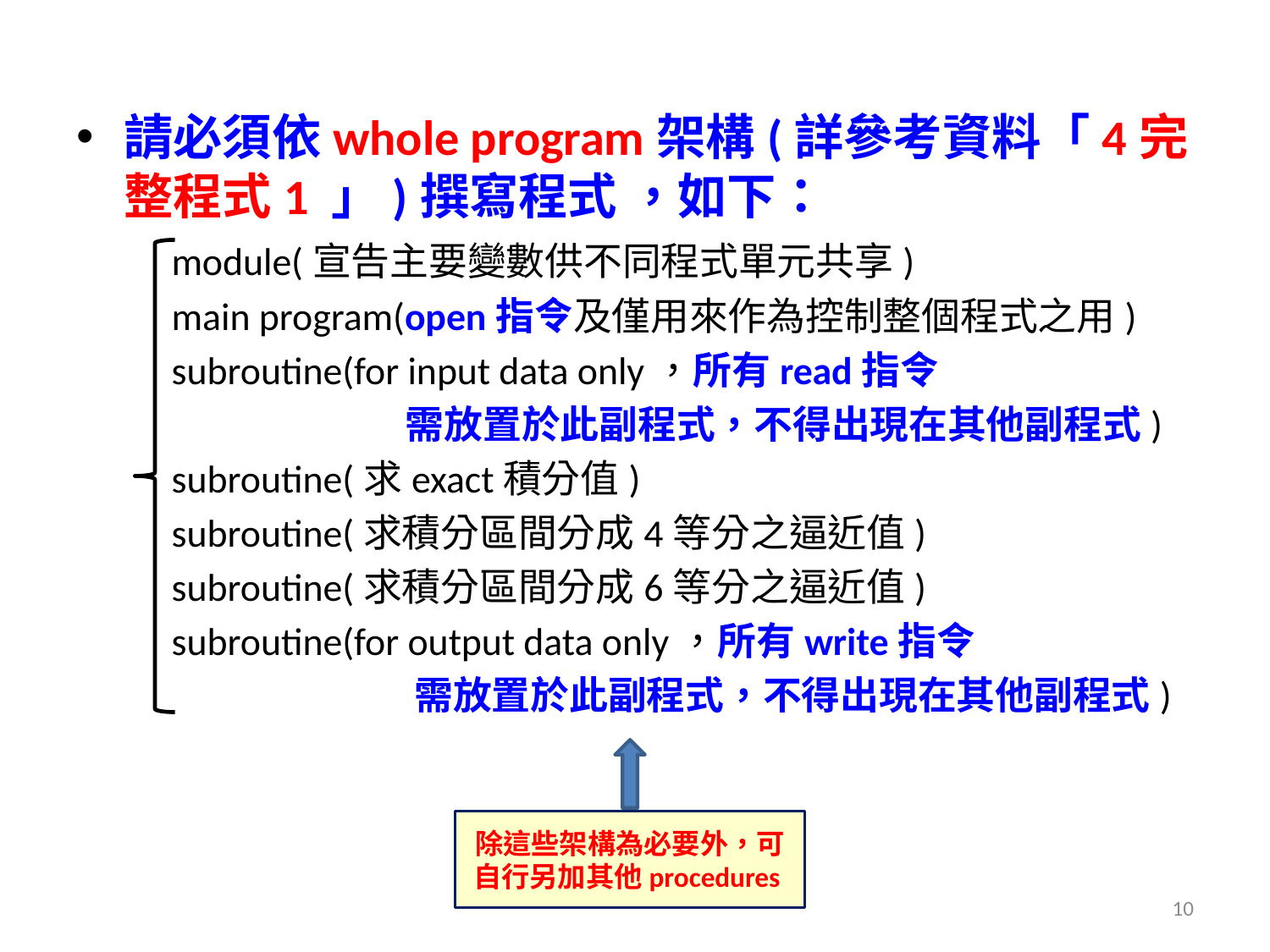

請必須依whole program架構(詳參考資料「4完整程式1 」)撰寫程式 ，如下：
          module(宣告主要變數供不同程式單元共享)
           main program(open指令及僅用來作為控制整個程式之用)
           subroutine(for input data only，所有read指令
                                    需放置於此副程式，不得出現在其他副程式)
           subroutine(求exact積分值)
           subroutine(求積分區間分成4等分之逼近值)
           subroutine(求積分區間分成6等分之逼近值)
           subroutine(for output data only，所有write指令
                                     需放置於此副程式，不得出現在其他副程式)

除這些架構為必要外，可自行另加其他procedures
10